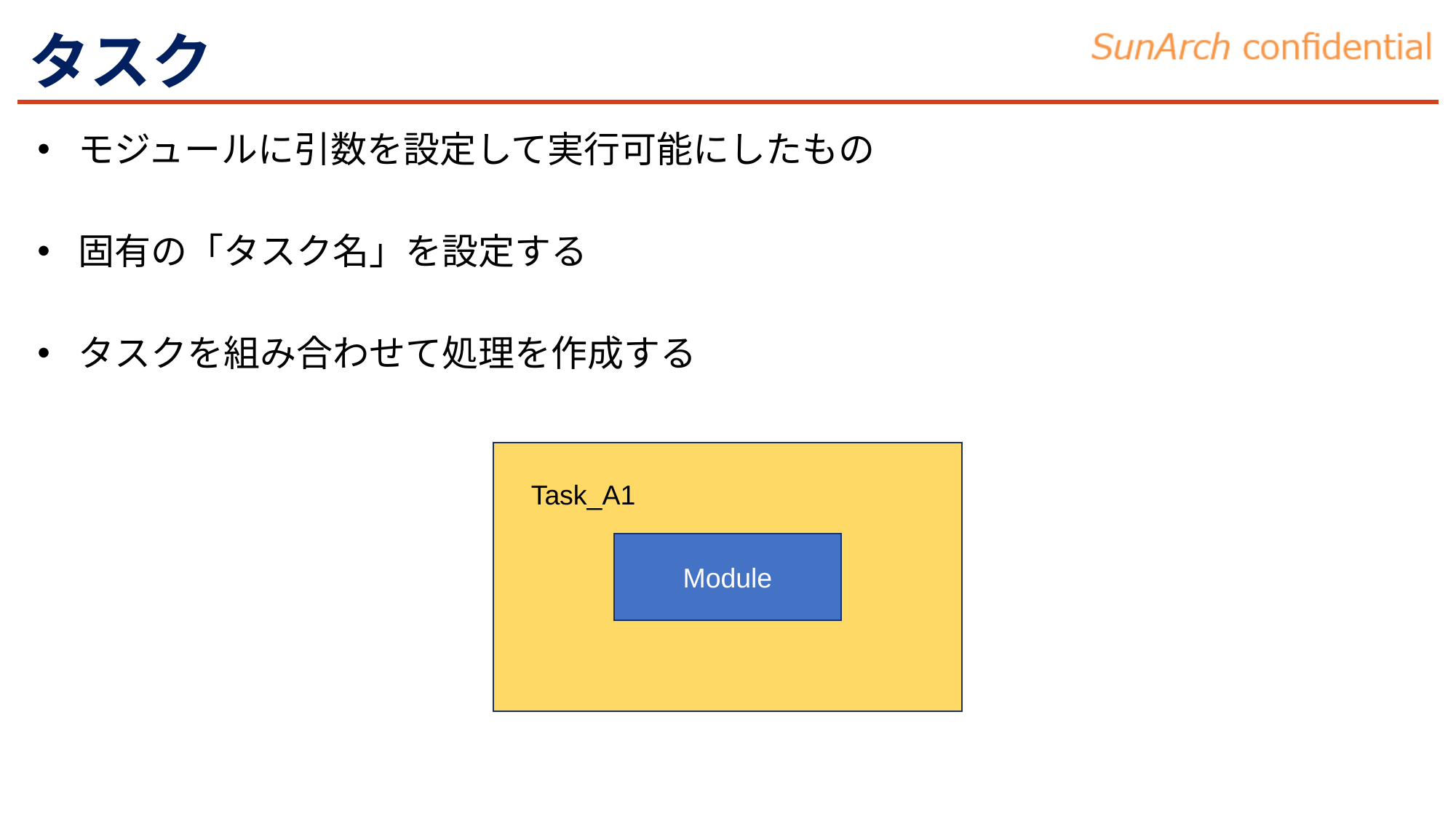

# タスク
モジュールに引数を設定して実行可能にしたもの

固有の「タスク名」を設定する

タスクを組み合わせて処理を作成する

Task_A1
Module